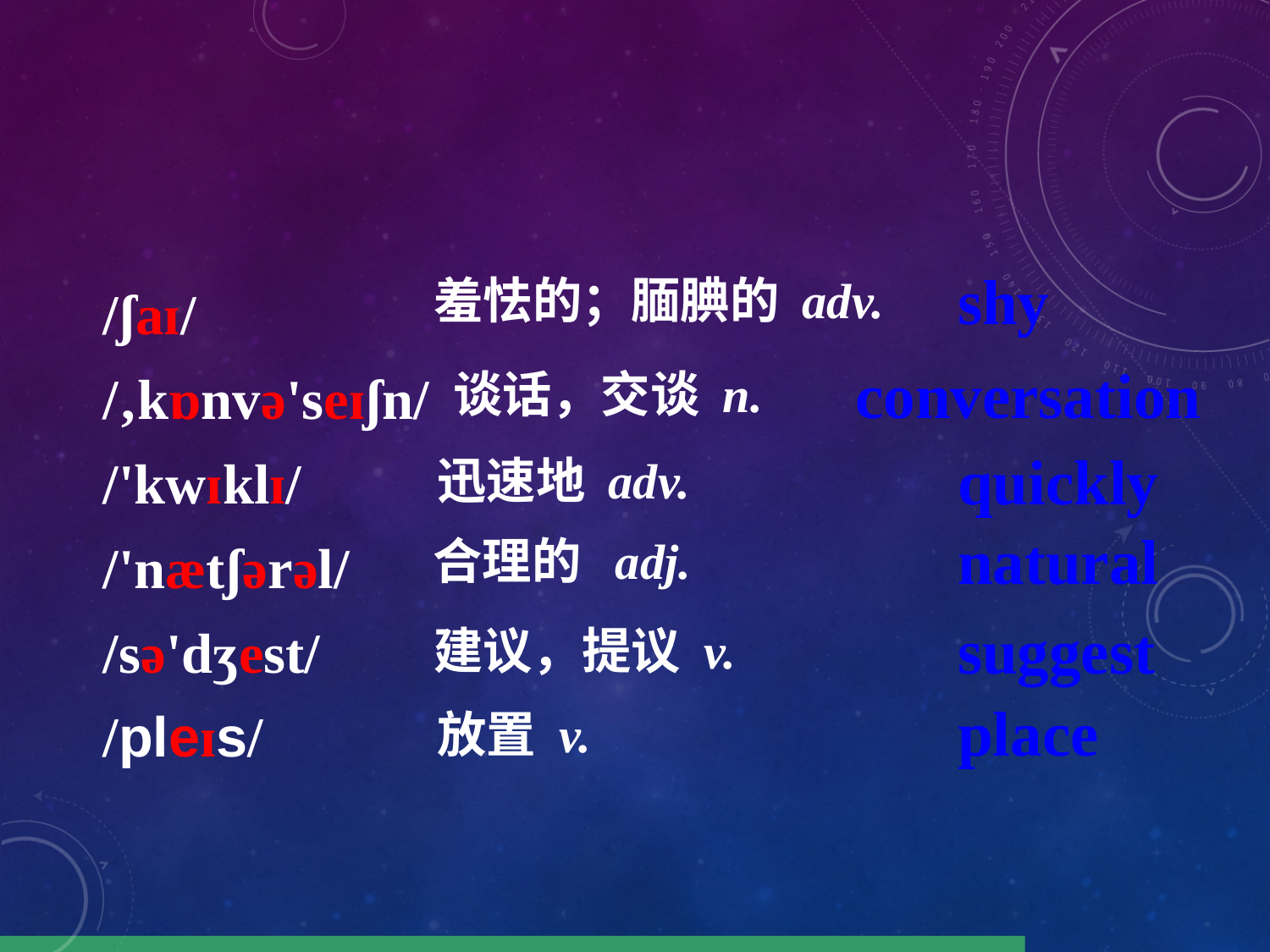

/ʃaɪ/
/‚kɒnvə'seɪʃn/
/'kwɪklɪ/
/'nætʃərəl/
/sə'dʒest/
/pleɪs/
shy
羞怯的；腼腆的 adv.
conversation
谈话，交谈 n.
quickly
迅速地 adv.
natural
合理的  adj.
suggest
建议，提议 v.
place
放置 v.